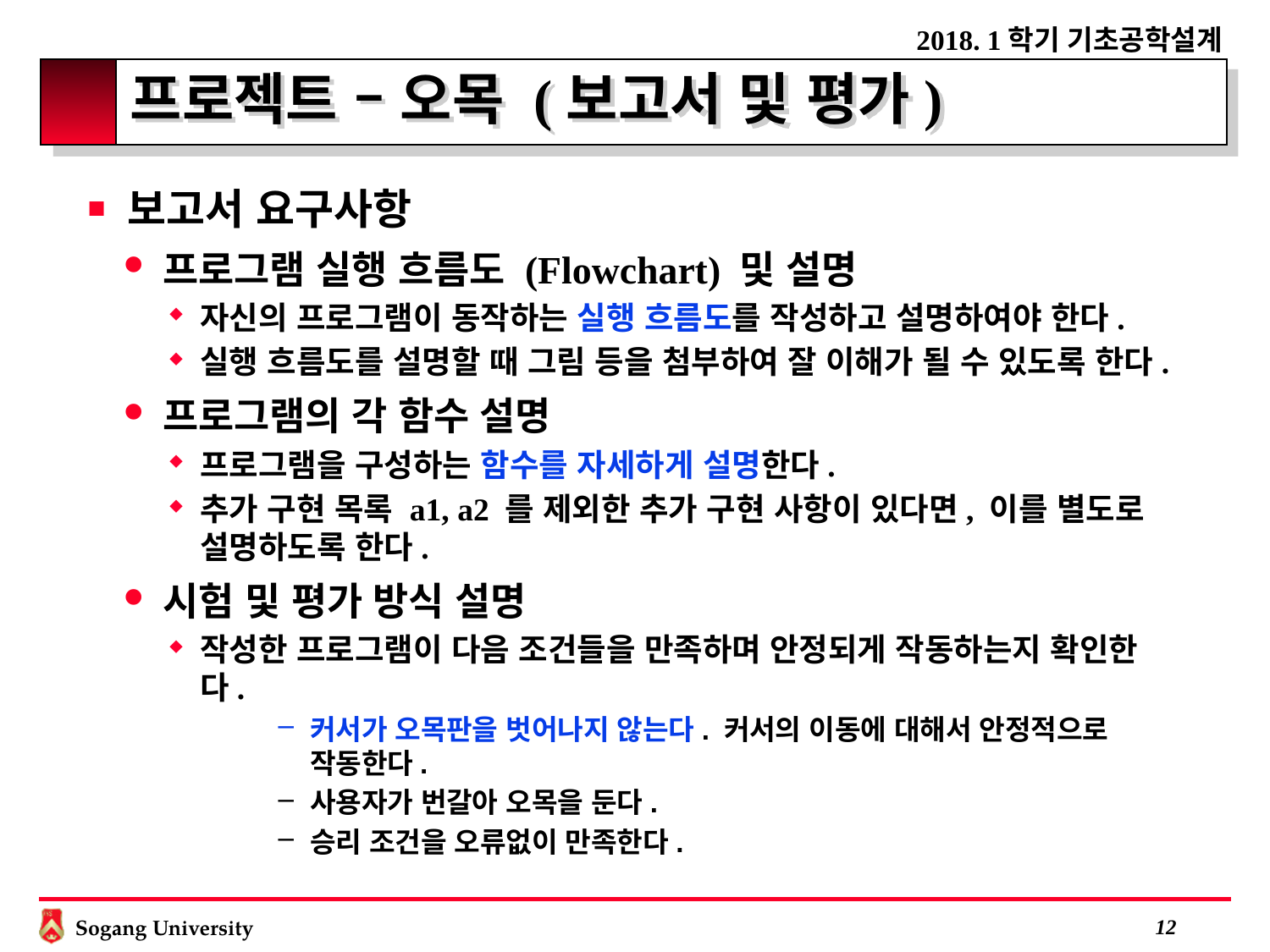

# 프로젝트 – 오목 (보고서 및 평가)
보고서 요구사항
프로그램 실행 흐름도 (Flowchart) 및 설명
자신의 프로그램이 동작하는 실행 흐름도를 작성하고 설명하여야 한다.
실행 흐름도를 설명할 때 그림 등을 첨부하여 잘 이해가 될 수 있도록 한다.
프로그램의 각 함수 설명
프로그램을 구성하는 함수를 자세하게 설명한다.
추가 구현 목록 a1, a2 를 제외한 추가 구현 사항이 있다면, 이를 별도로 설명하도록 한다.
시험 및 평가 방식 설명
작성한 프로그램이 다음 조건들을 만족하며 안정되게 작동하는지 확인한다.
커서가 오목판을 벗어나지 않는다. 커서의 이동에 대해서 안정적으로 작동한다.
사용자가 번갈아 오목을 둔다.
승리 조건을 오류없이 만족한다.

 12